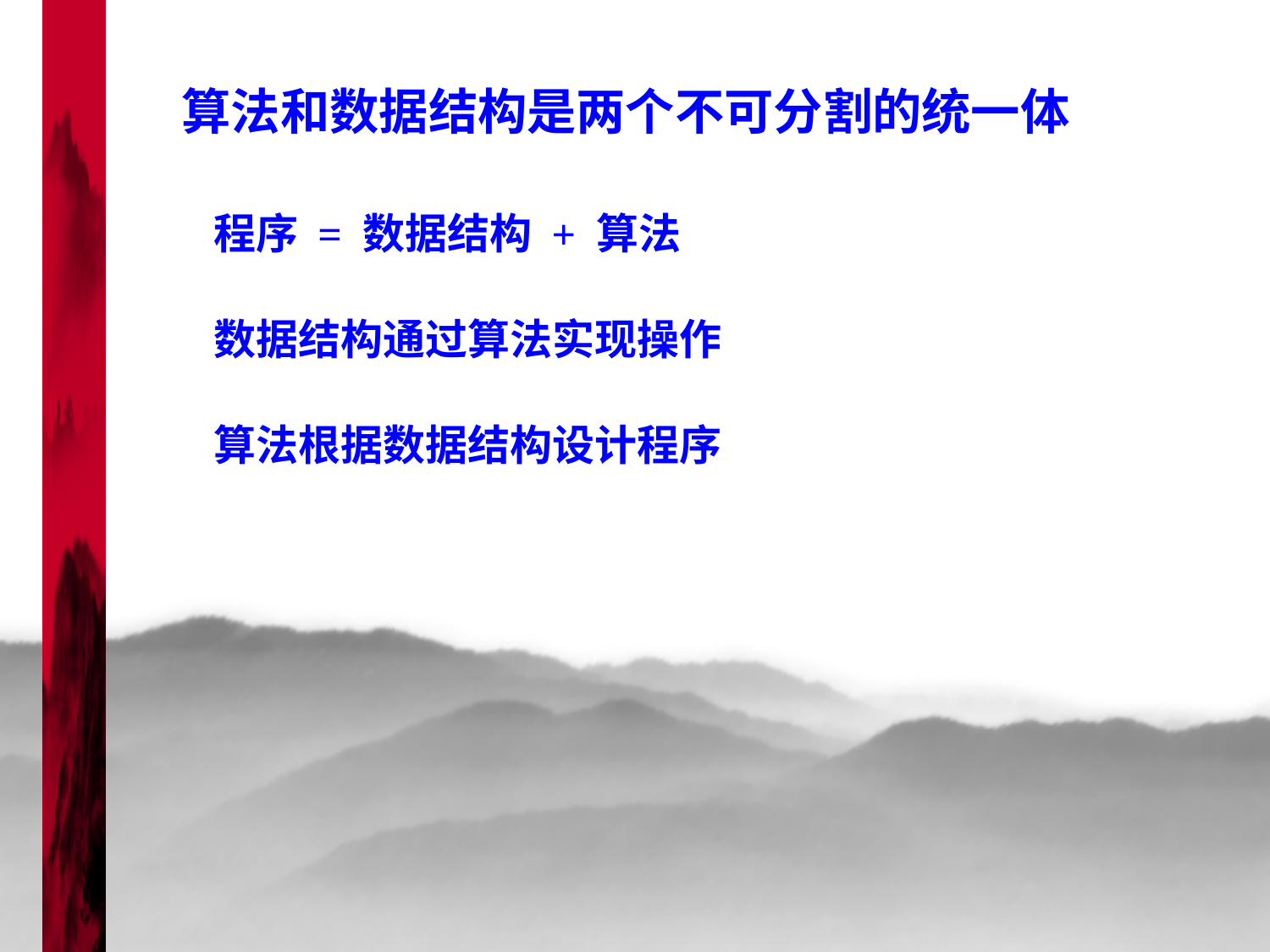

算法和数据结构是两个不可分割的统一体
程序 = 数据结构 + 算法
数据结构通过算法实现操作
算法根据数据结构设计程序